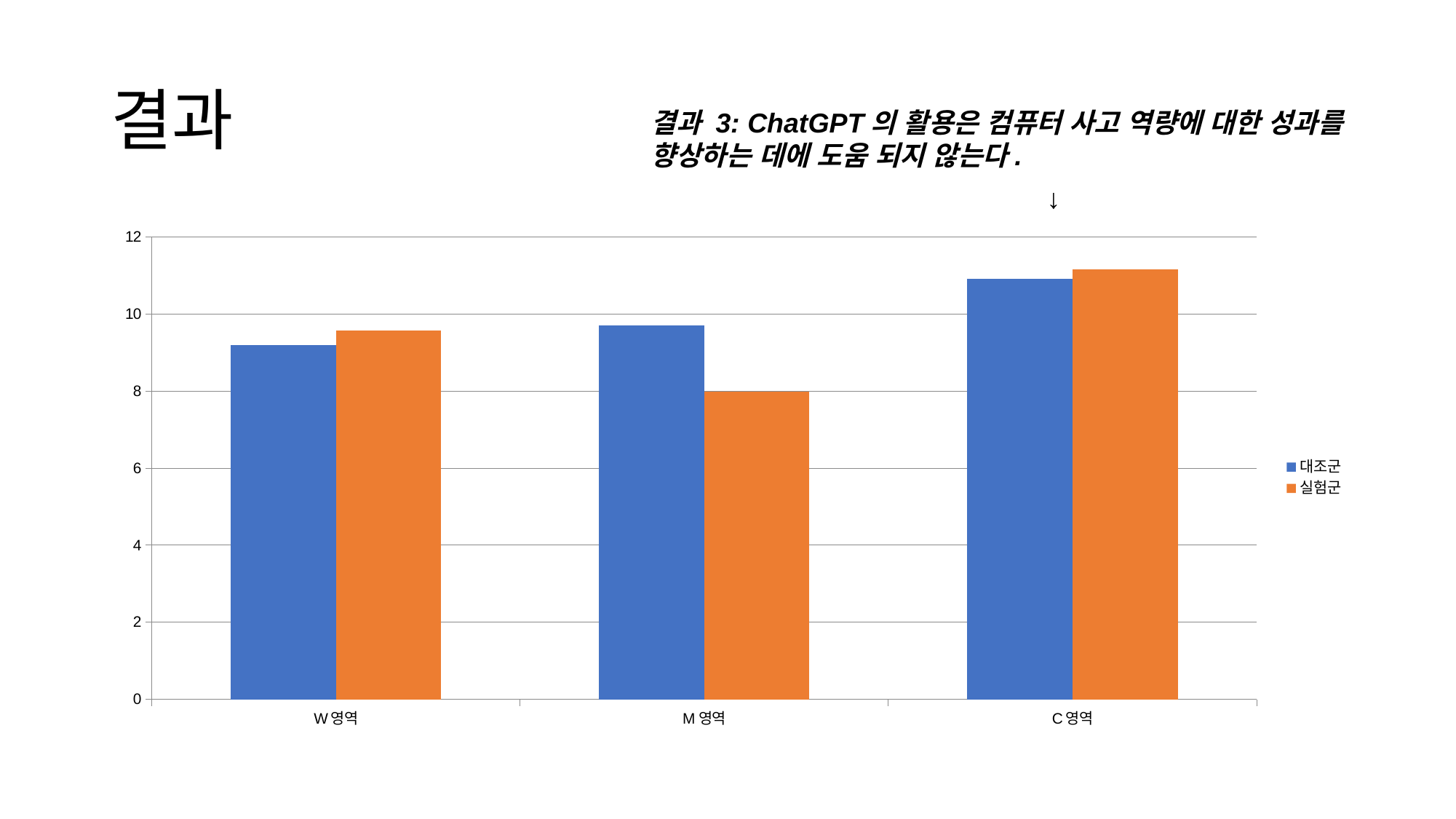

# 결과
결과 3: ChatGPT의 활용은 컴퓨터 사고 역량에 대한 성과를 향상하는 데에 도움 되지 않는다.
↓

### Chart

| Category |  |  |
|---|---|---|
| W영역 | 9.19 | 9.57 |
| M영역 | 9.7 | 7.99 |
| C영역 | 10.91 | 11.15 |